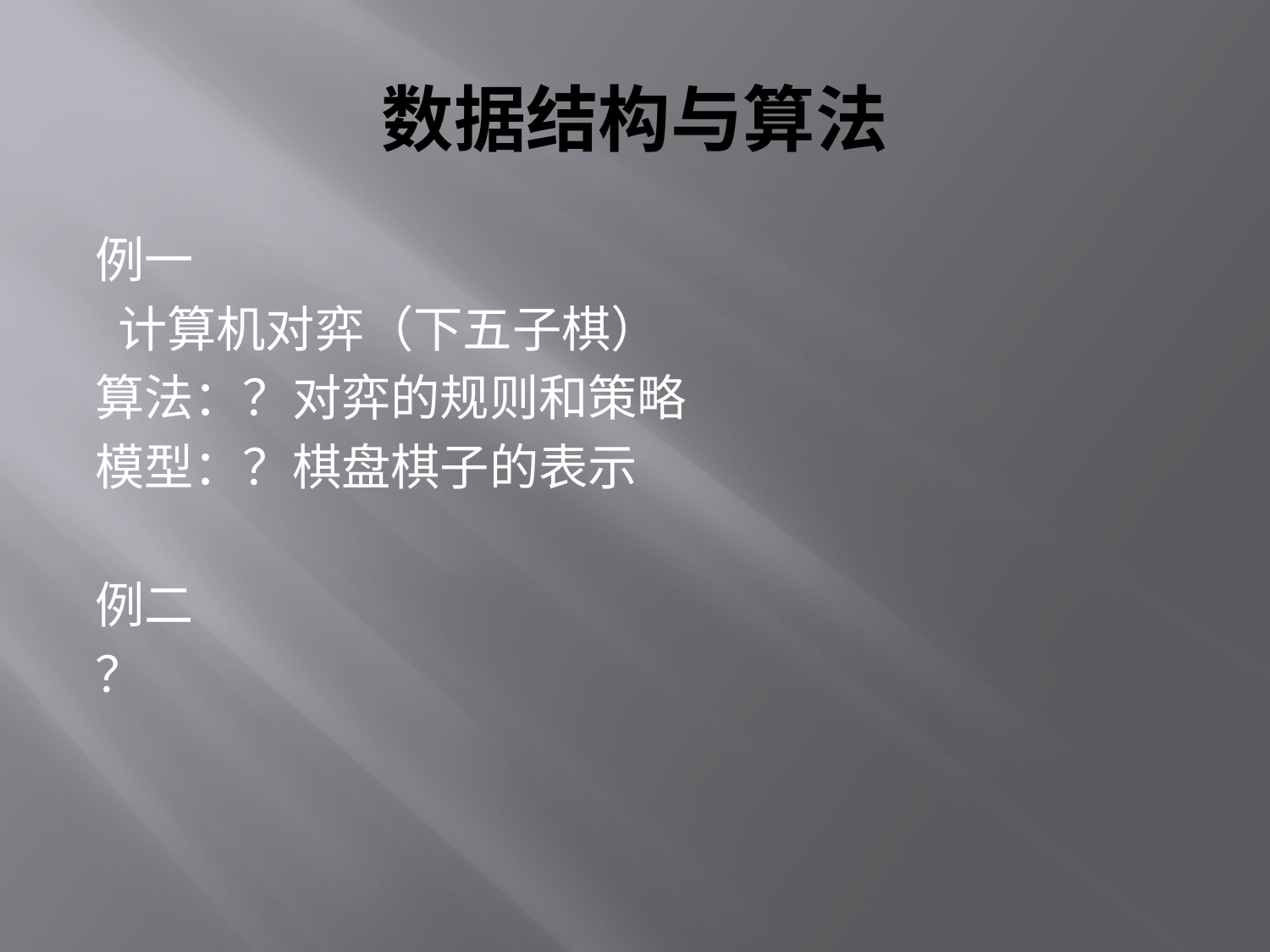

# 数据结构与算法
例一
 计算机对弈（下五子棋）
算法：？对弈的规则和策略
模型：？棋盘棋子的表示

例二
？